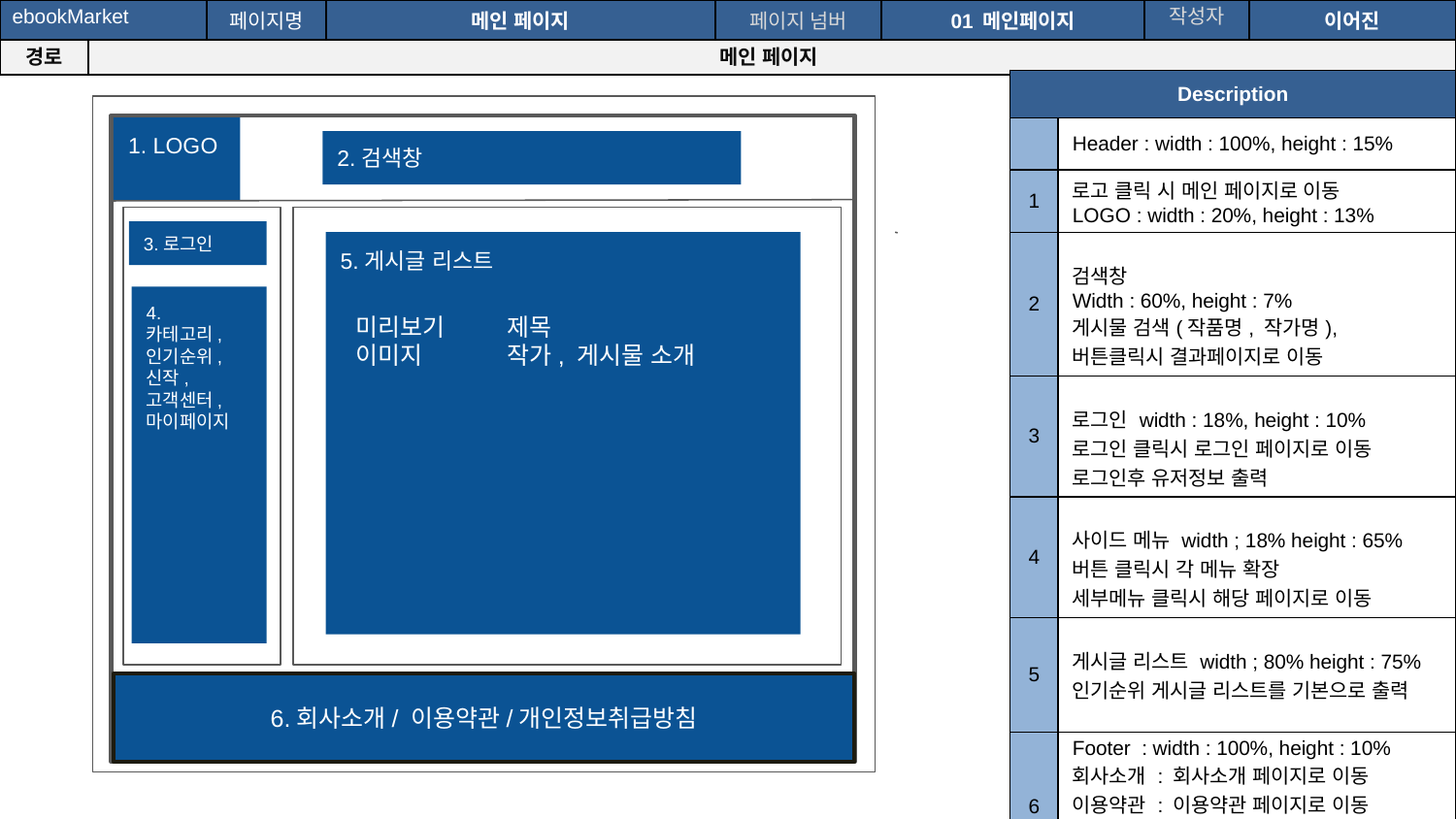

| ebookMarket |  | 페이지명 | 메인 페이지 | 페이지 넘버 | 01 메인페이지 | 작성자 | 이어진 |
| --- | --- | --- | --- | --- | --- | --- | --- |
| 경로 | 메인 페이지 |  |  |  |  |  |  |
| Description |  |
| --- | --- |
|  | Header : width : 100%, height : 15% |
| 1 | 로고 클릭 시 메인 페이지로 이동 LOGO : width : 20%, height : 13% |
| 2 | 검색창 Width : 60%, height : 7% 게시물 검색(작품명, 작가명), 버튼클릭시 결과페이지로 이동 |
| 3 | 로그인 width : 18%, height : 10% 로그인 클릭시 로그인 페이지로 이동 로그인후 유저정보 출력 |
| 4 | 사이드 메뉴 width ; 18% height : 65% 버튼 클릭시 각 메뉴 확장 세부메뉴 클릭시 해당 페이지로 이동 |
| 5 | 게시글 리스트 width ; 80% height : 75% 인기순위 게시글 리스트를 기본으로 출력 |
| 6 | Footer : width : 100%, height : 10% 회사소개 : 회사소개 페이지로 이동 이용약관 : 이용약관 페이지로 이동 개인정보취급방침 : 개인정보취급방침 페이지로 이동 |

1. LOGO

2.검색창

3.로그인
5.게시글 리스트

4.
카테고리,
인기순위,
신작,
고객센터,
마이페이지

미리보기
이미지
제목
작가, 게시물 소개
6.회사소개/ 이용약관/개인정보취급방침